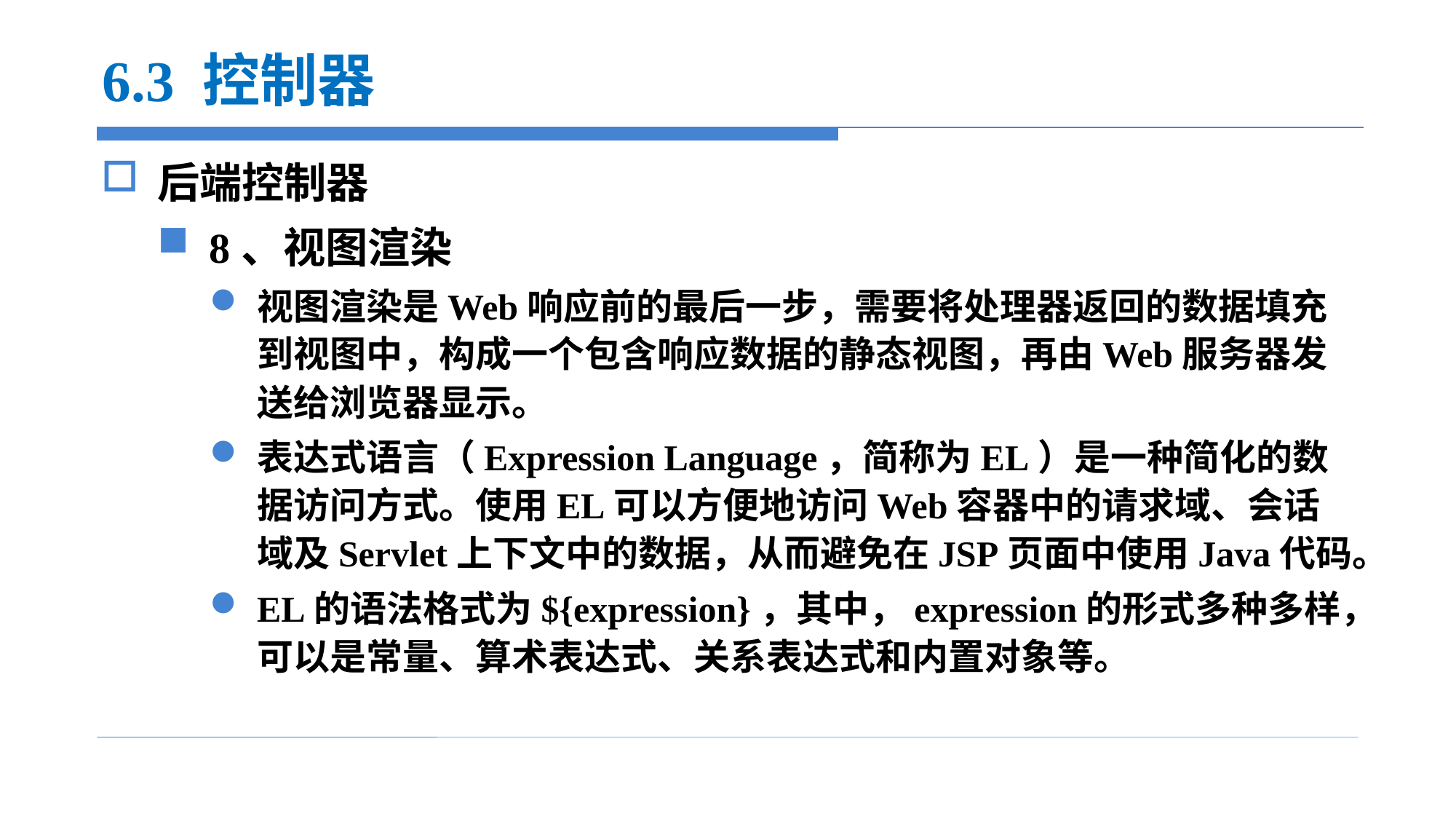

# 6.3 控制器
后端控制器
8、视图渲染
视图渲染是Web响应前的最后一步，需要将处理器返回的数据填充到视图中，构成一个包含响应数据的静态视图，再由Web服务器发送给浏览器显示。
表达式语言（Expression Language，简称为EL）是一种简化的数据访问方式。使用EL可以方便地访问Web容器中的请求域、会话域及Servlet上下文中的数据，从而避免在JSP页面中使用Java代码。
EL的语法格式为${expression}，其中，expression的形式多种多样，可以是常量、算术表达式、关系表达式和内置对象等。
18